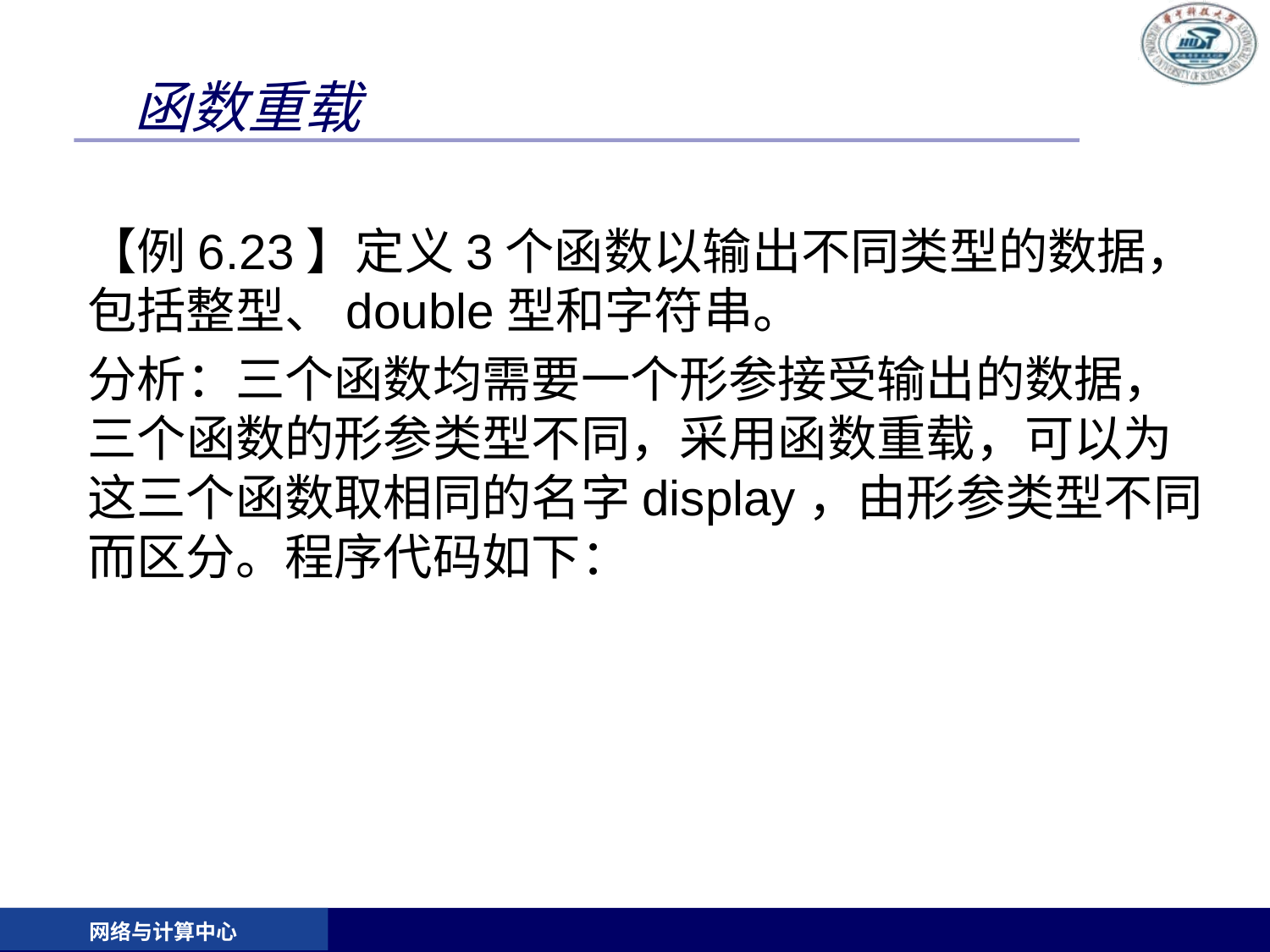

# 函数重载
【例6.23】定义3个函数以输出不同类型的数据，包括整型、double型和字符串。
分析：三个函数均需要一个形参接受输出的数据，三个函数的形参类型不同，采用函数重载，可以为这三个函数取相同的名字display，由形参类型不同而区分。程序代码如下：

网络与计算中心